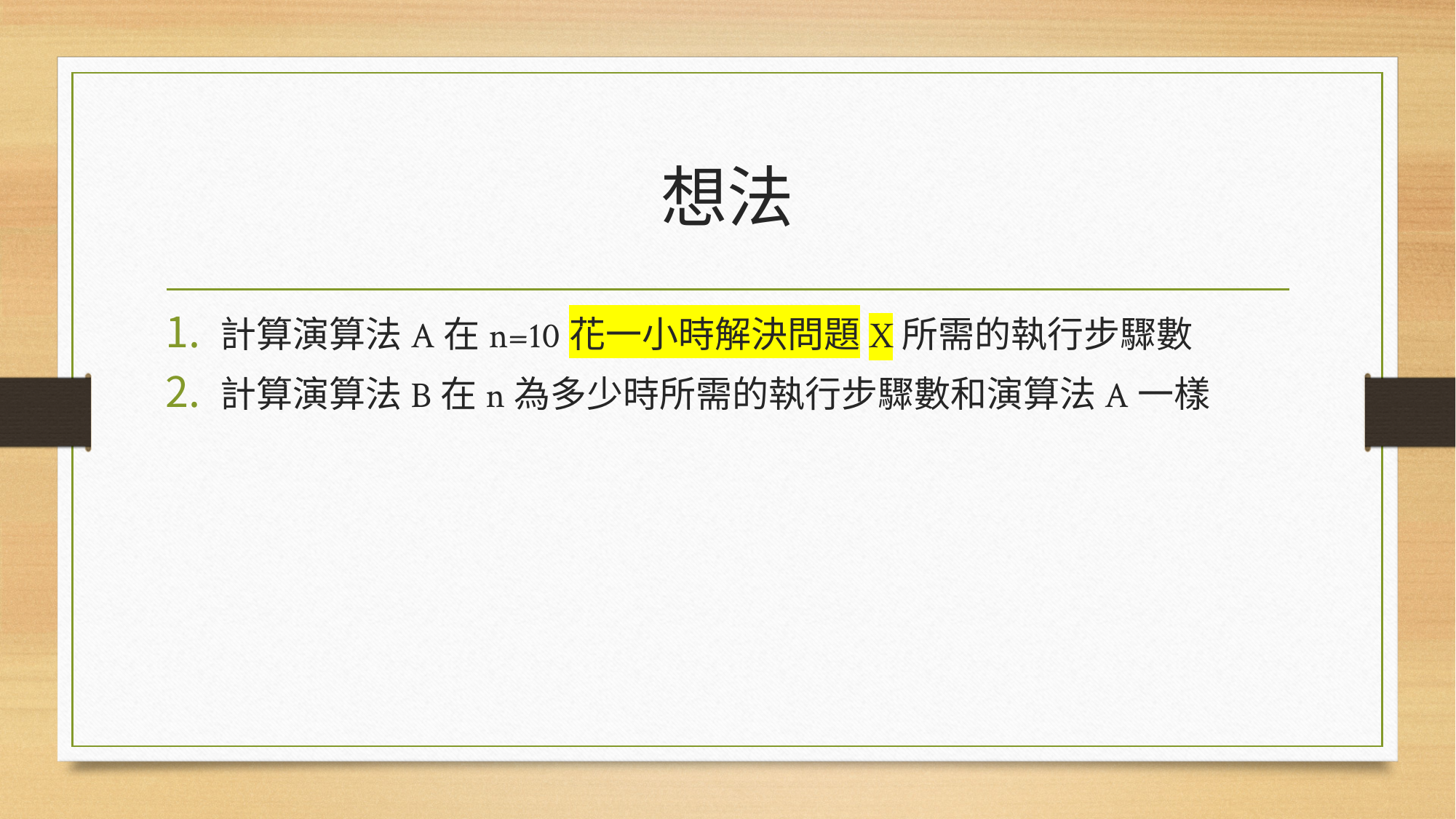

# 想法
計算演算法A在n=10花一小時解決問題X所需的執行步驟數
計算演算法B在n為多少時所需的執行步驟數和演算法A一樣